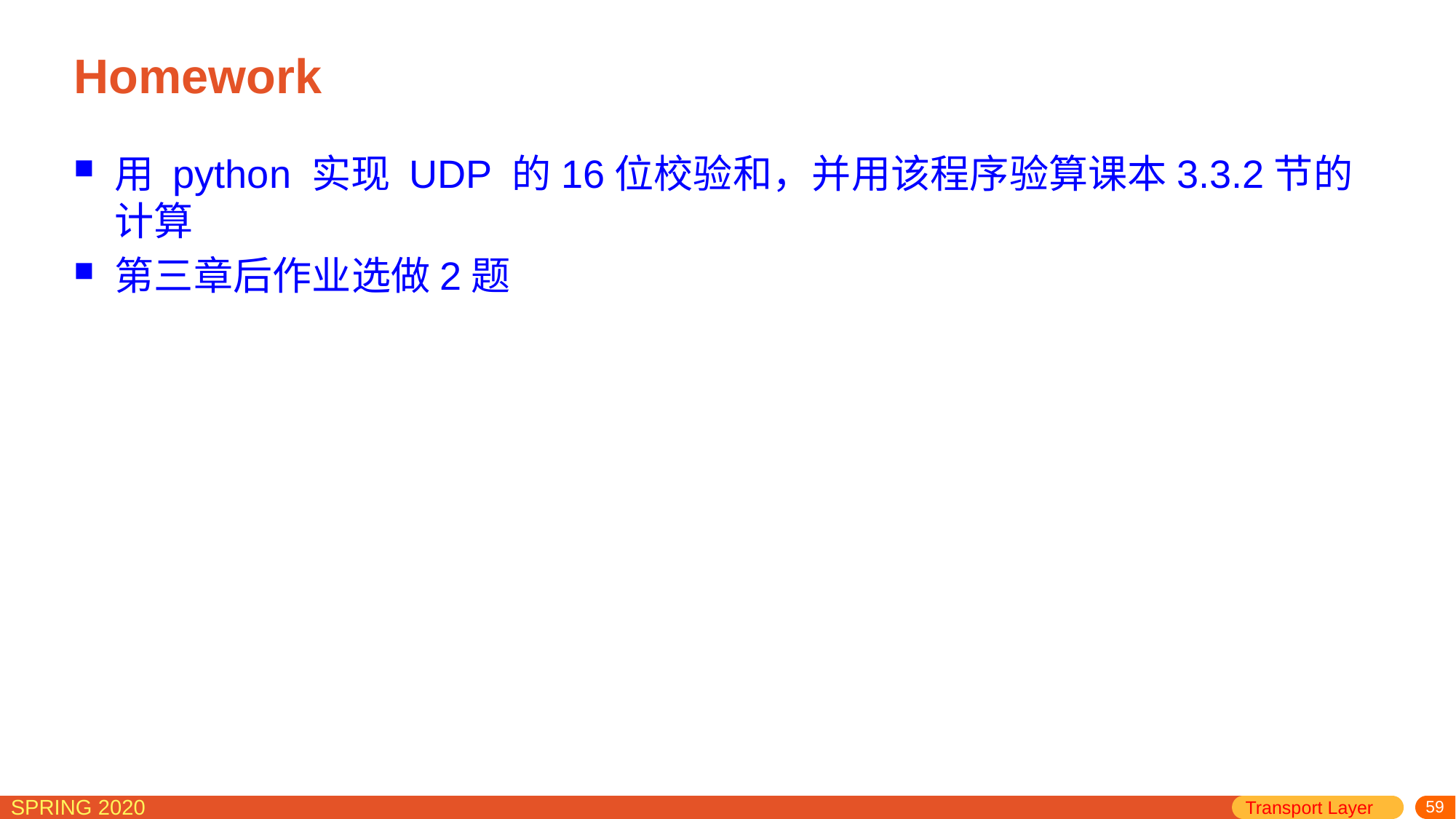

# Homework
用 python 实现 UDP 的16位校验和，并用该程序验算课本3.3.2节的计算
第三章后作业选做2题

Transport Layer